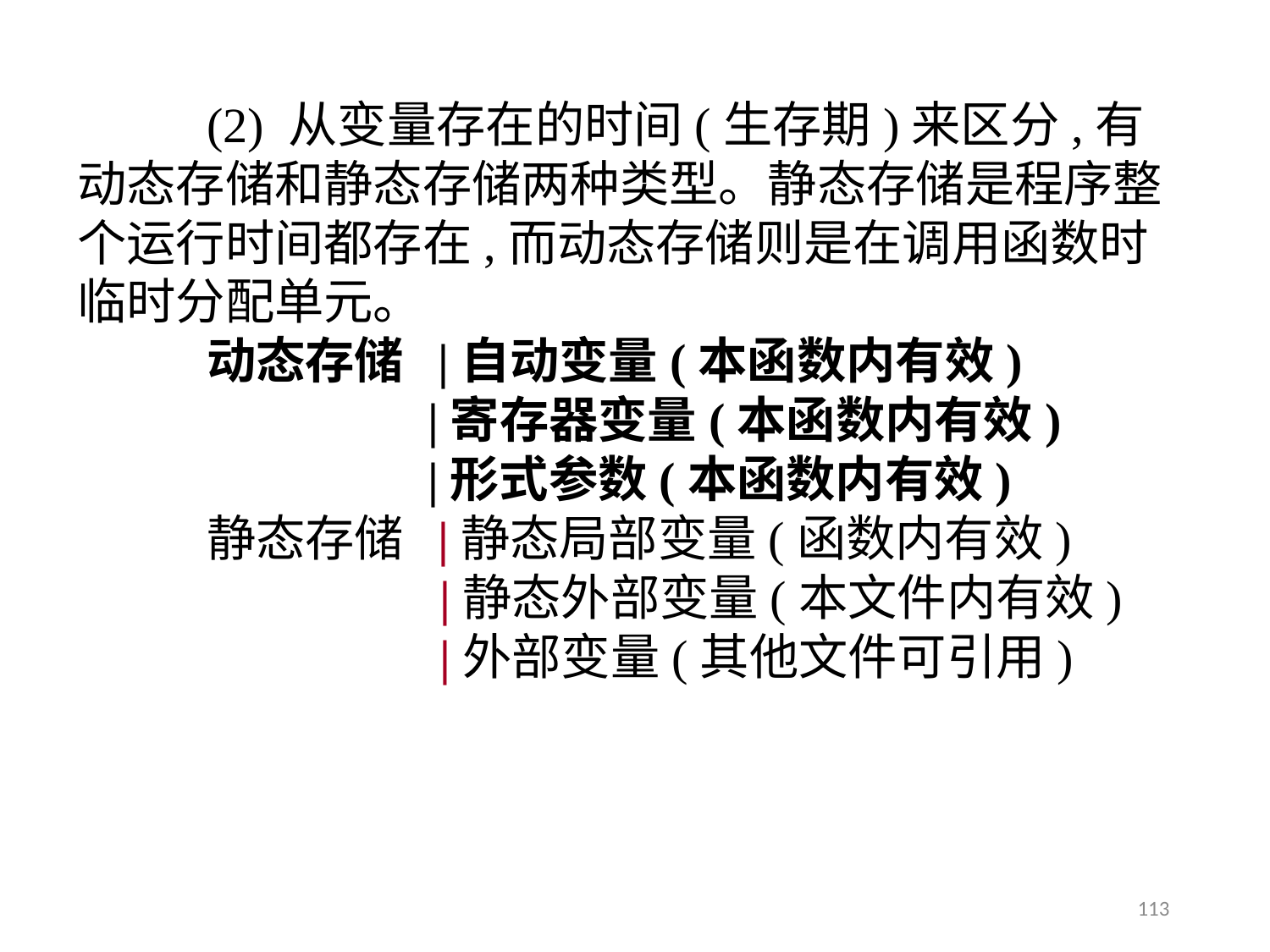

(2) 从变量存在的时间(生存期)来区分,有动态存储和静态存储两种类型。静态存储是程序整个运行时间都存在,而动态存储则是在调用函数时临时分配单元。
动态存储  |自动变量(本函数内有效)
                  |寄存器变量(本函数内有效)
                  |形式参数(本函数内有效)
静态存储  |静态局部变量(函数内有效)
                   |静态外部变量(本文件内有效)
                   |外部变量(其他文件可引用)
113